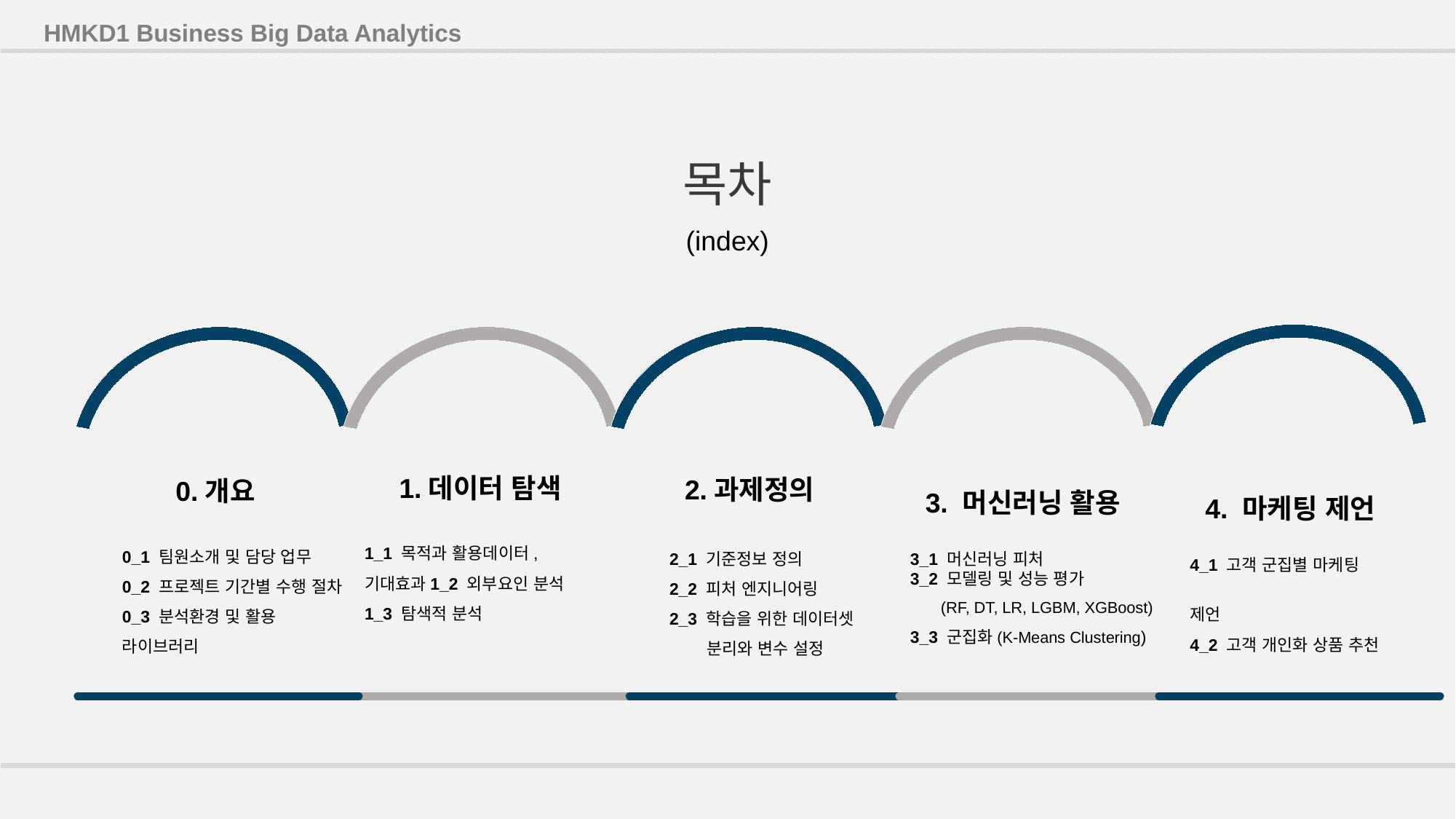

HMKD1 Business Big Data Analytics

목차
(index)

  3. 머신러닝 활용
3_1 머신러닝 피처
3_2 모델링 및 성능 평가
       (RF, DT, LR, LGBM, XGBoost)
3_3 군집화(K-Means Clustering)
  4. 마케팅 제언
4_1 고객 군집별 마케팅 제언
4_2 고객 개인화 상품 추천
       0.개요
0_1 팀원소개 및 담당 업무
0_2 프로젝트 기간별 수행 절차
0_3 분석환경 및 활용 라이브러리
1.데이터 탐색

1_1 목적과 활용데이터, 기대효과1_2 외부요인 분석
1_3 탐색적 분석
  2.과제정의

2_1 기준정보 정의
2_2 피처 엔지니어링
2_3 학습을 위한 데이터셋
       분리와 변수 설정